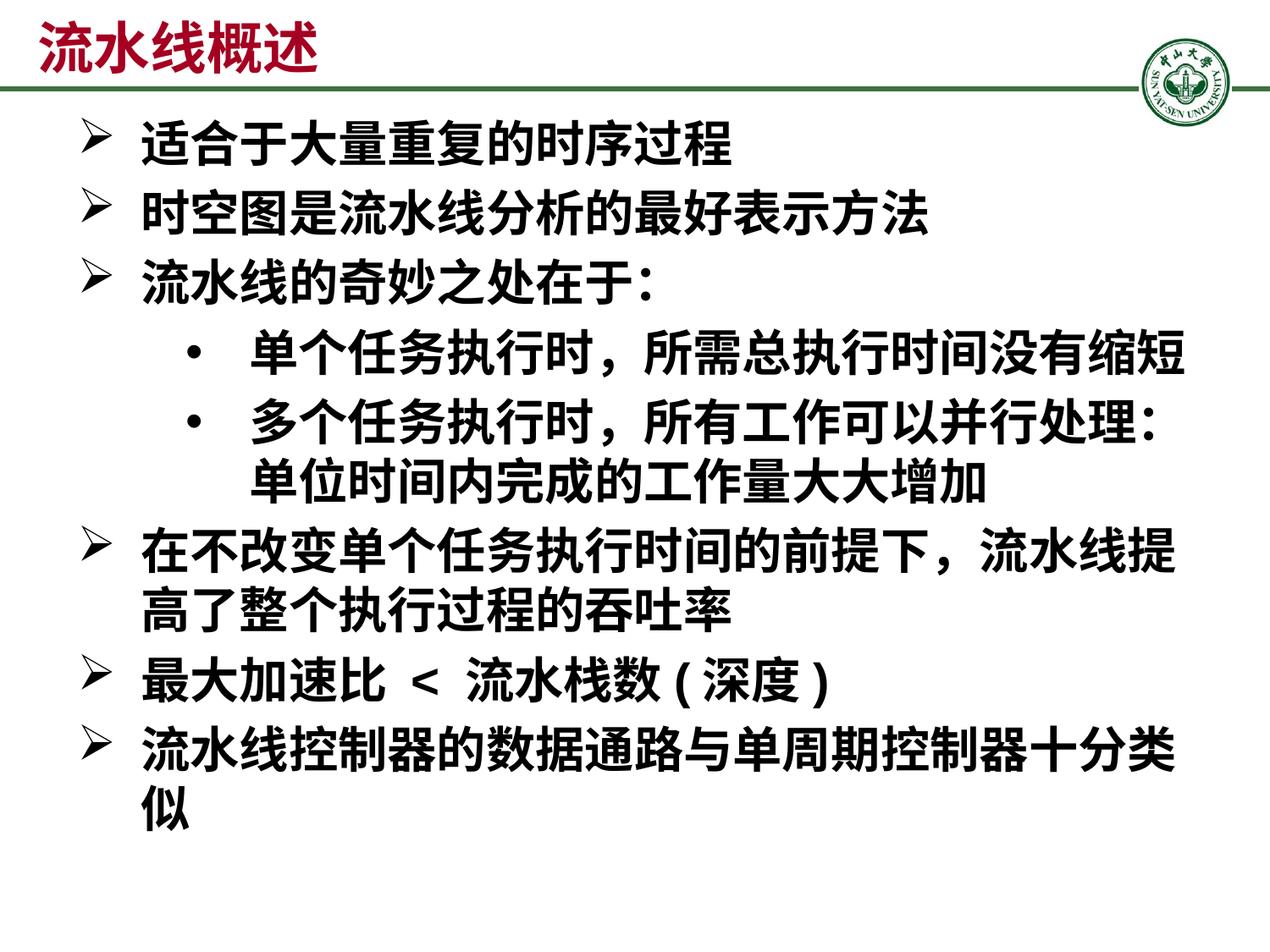

流水线概述
适合于大量重复的时序过程
时空图是流水线分析的最好表示方法
流水线的奇妙之处在于：
单个任务执行时，所需总执行时间没有缩短
多个任务执行时，所有工作可以并行处理：单位时间内完成的工作量大大增加
在不改变单个任务执行时间的前提下，流水线提高了整个执行过程的吞吐率
最大加速比 < 流水栈数(深度)
流水线控制器的数据通路与单周期控制器十分类似